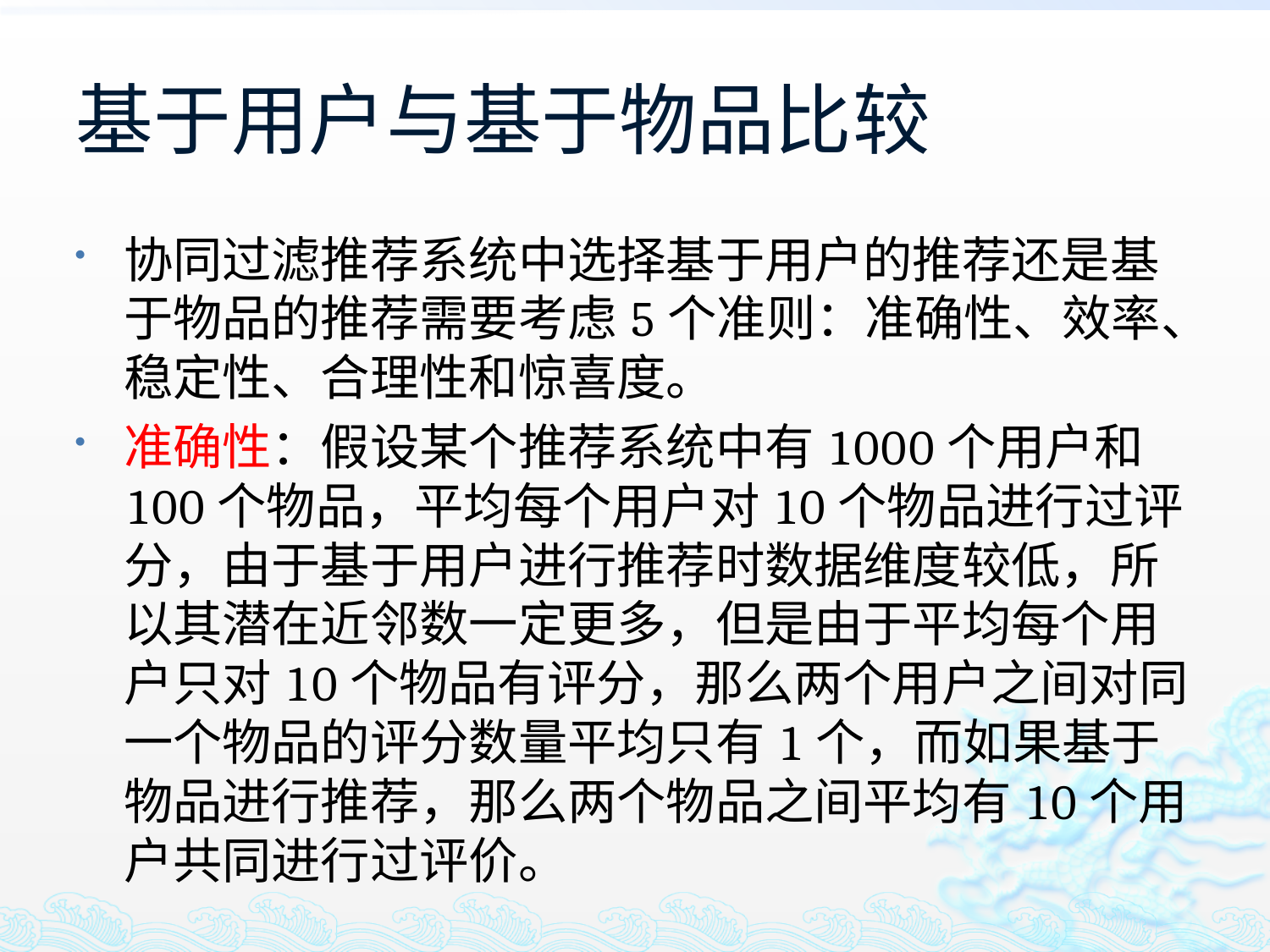

# 基于用户与基于物品比较
协同过滤推荐系统中选择基于用户的推荐还是基于物品的推荐需要考虑5个准则：准确性、效率、稳定性、合理性和惊喜度。
准确性：假设某个推荐系统中有1000个用户和100个物品，平均每个用户对10个物品进行过评分，由于基于用户进行推荐时数据维度较低，所以其潜在近邻数一定更多，但是由于平均每个用户只对10个物品有评分，那么两个用户之间对同一个物品的评分数量平均只有1个，而如果基于物品进行推荐，那么两个物品之间平均有10个用户共同进行过评价。